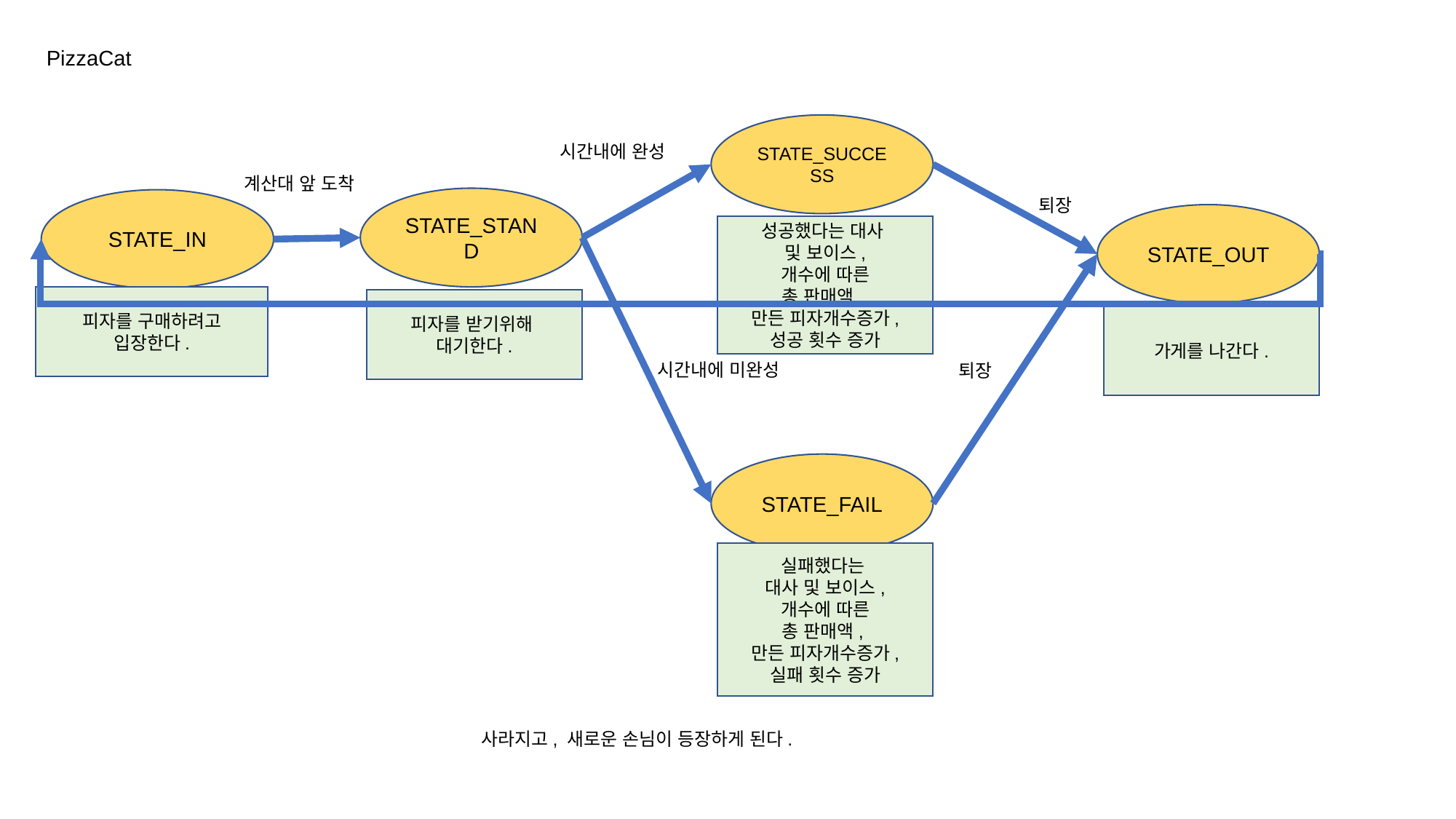

PizzaCat
STATE_SUCCESS
시간내에 완성
계산대 앞 도착
STATE_STAND
퇴장
STATE_IN
STATE_OUT
성공했다는 대사
및 보이스,
개수에 따른
총 판매액,
만든 피자개수증가,
성공 횟수 증가
피자를 구매하려고 입장한다.
피자를 받기위해
대기한다.
가게를 나간다.
시간내에 미완성
퇴장
STATE_FAIL
실패했다는
대사 및 보이스,
개수에 따른
총 판매액,
만든 피자개수증가,
실패 횟수 증가
사라지고, 새로운 손님이 등장하게 된다.